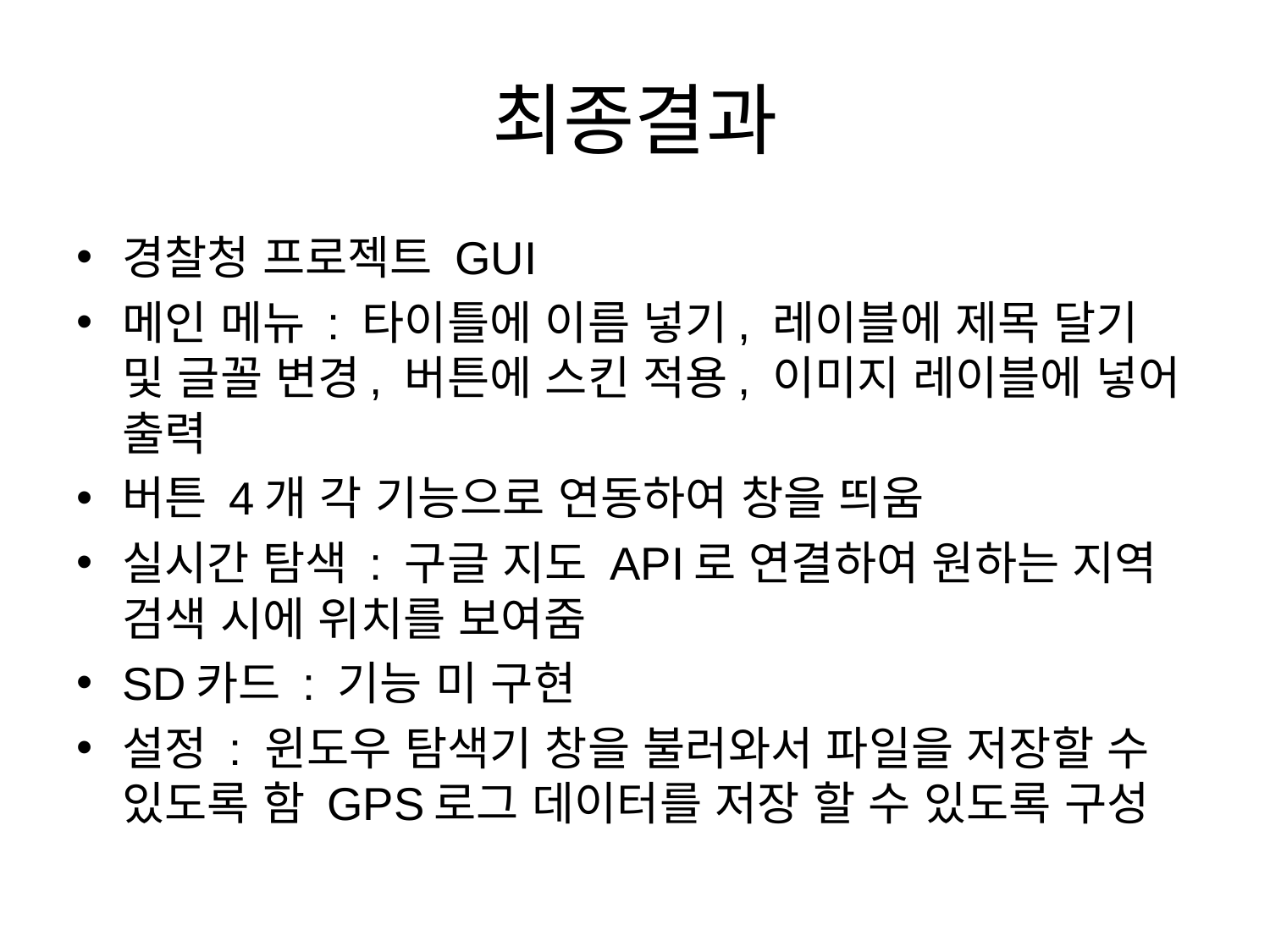

# 최종결과
경찰청 프로젝트 GUI
메인 메뉴 : 타이틀에 이름 넣기, 레이블에 제목 달기 및 글꼴 변경, 버튼에 스킨 적용, 이미지 레이블에 넣어 출력
버튼 4개 각 기능으로 연동하여 창을 띄움
실시간 탐색 : 구글 지도 API로 연결하여 원하는 지역 검색 시에 위치를 보여줌
SD카드 : 기능 미 구현
설정 : 윈도우 탐색기 창을 불러와서 파일을 저장할 수 있도록 함 GPS로그 데이터를 저장 할 수 있도록 구성